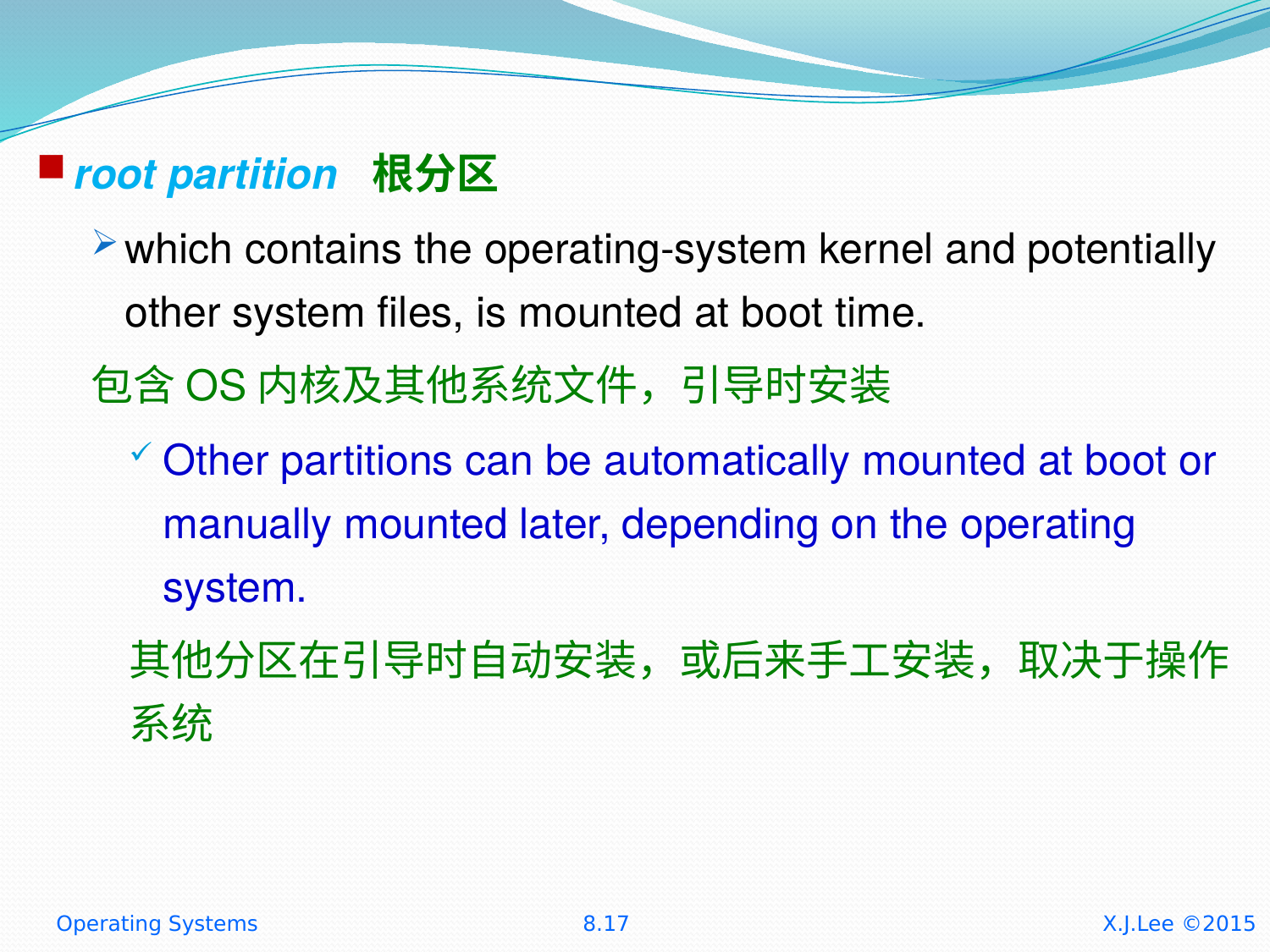

root partition  根分区
which contains the operating-system kernel and potentially other system files, is mounted at boot time.
包含OS内核及其他系统文件，引导时安装
Other partitions can be automatically mounted at boot or manually mounted later, depending on the operating system.
其他分区在引导时自动安装，或后来手工安装，取决于操作系统
Operating Systems
8.17
X.J.Lee ©2015